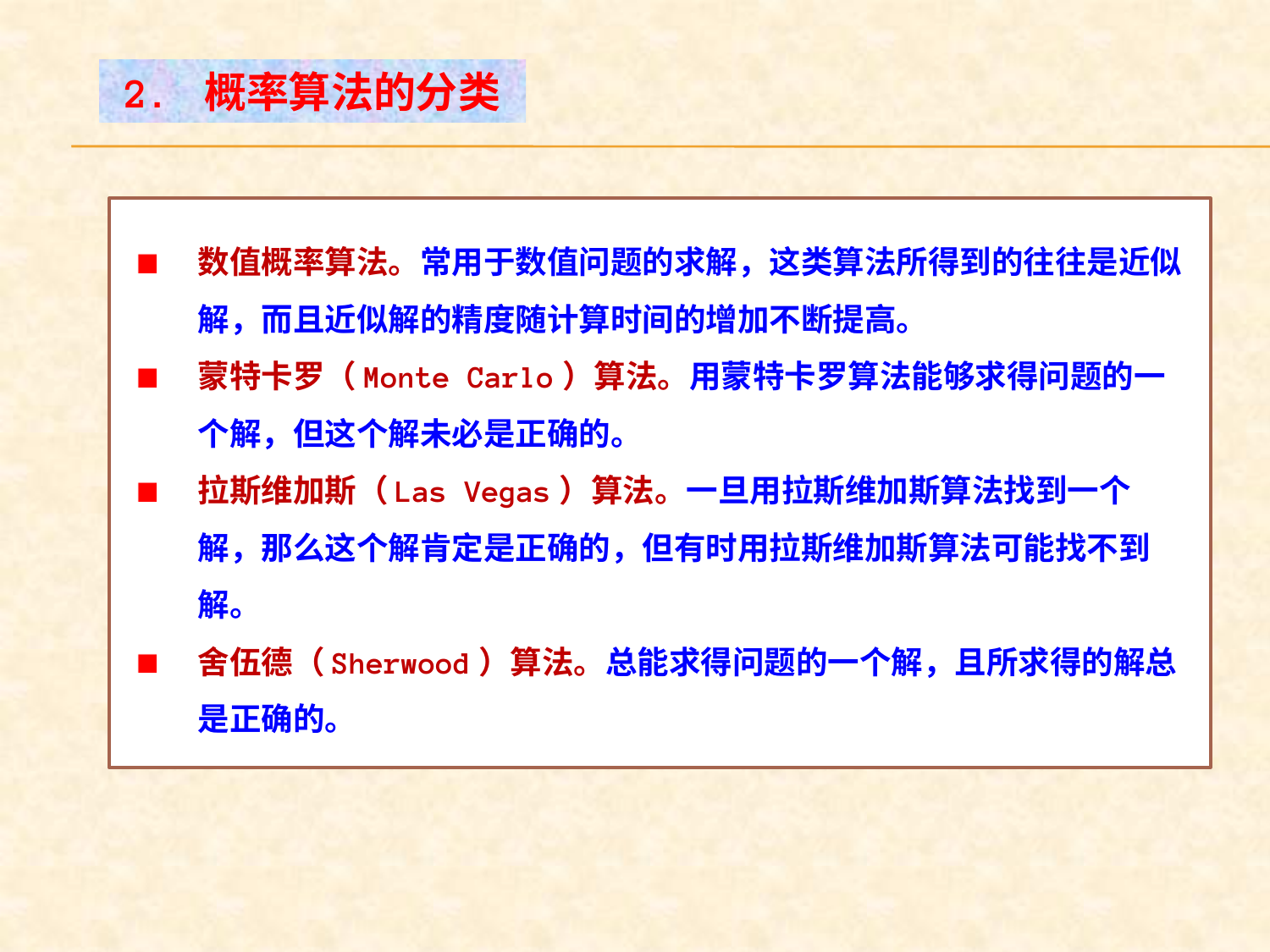

2. 概率算法的分类
数值概率算法。常用于数值问题的求解，这类算法所得到的往往是近似解，而且近似解的精度随计算时间的增加不断提高。
蒙特卡罗（Monte Carlo）算法。用蒙特卡罗算法能够求得问题的一个解，但这个解未必是正确的。
拉斯维加斯（Las Vegas）算法。一旦用拉斯维加斯算法找到一个解，那么这个解肯定是正确的，但有时用拉斯维加斯算法可能找不到解。
舍伍德（Sherwood）算法。总能求得问题的一个解，且所求得的解总是正确的。